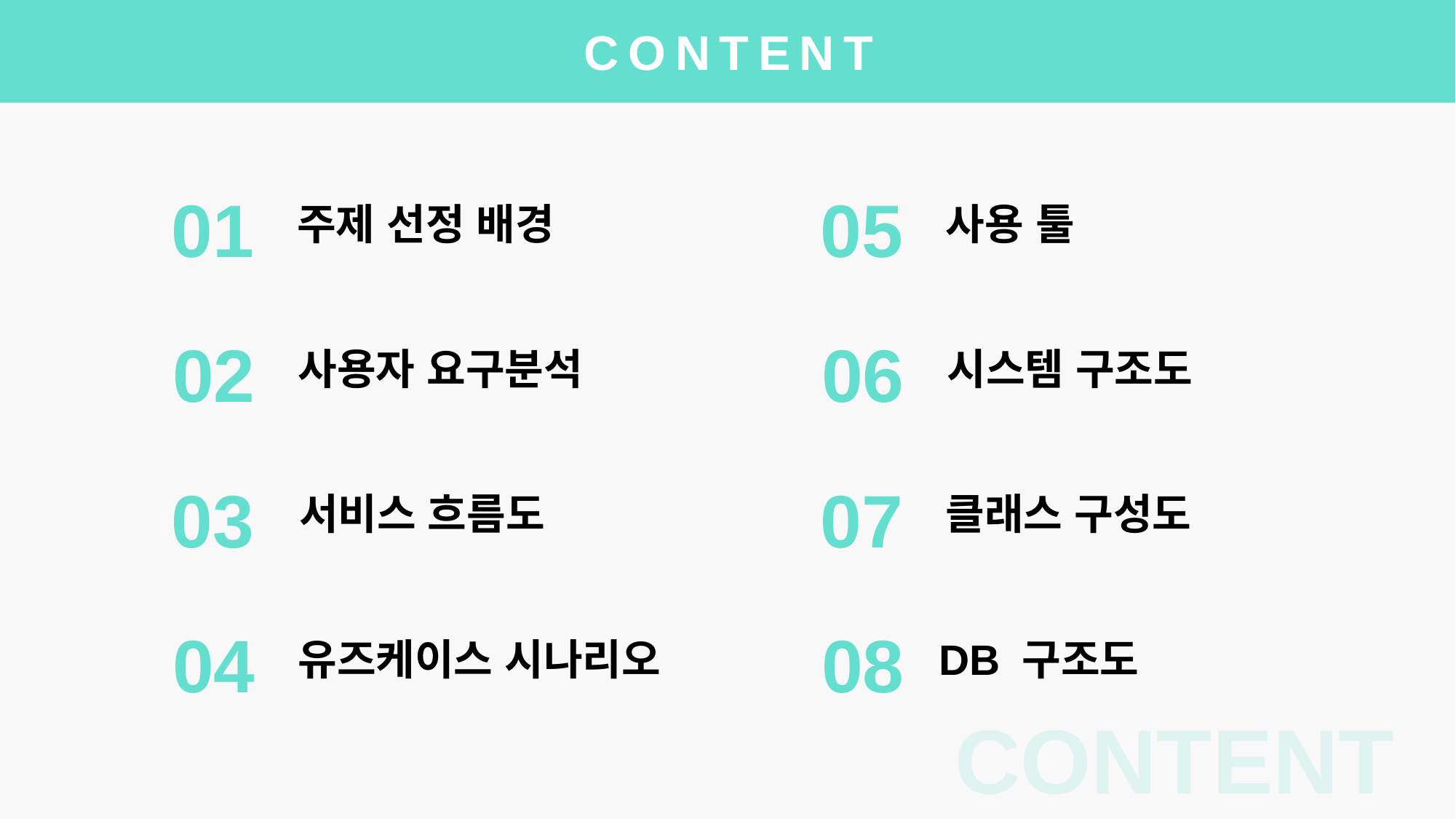

CONTENT
01
 주제 선정 배경
02
 사용자 요구분석
03
 서비스 흐름도
04
 유즈케이스 시나리오
05
 사용 툴
06
 시스템 구조도
07
 클래스 구성도
08
 DB 구조도
CONTENTS